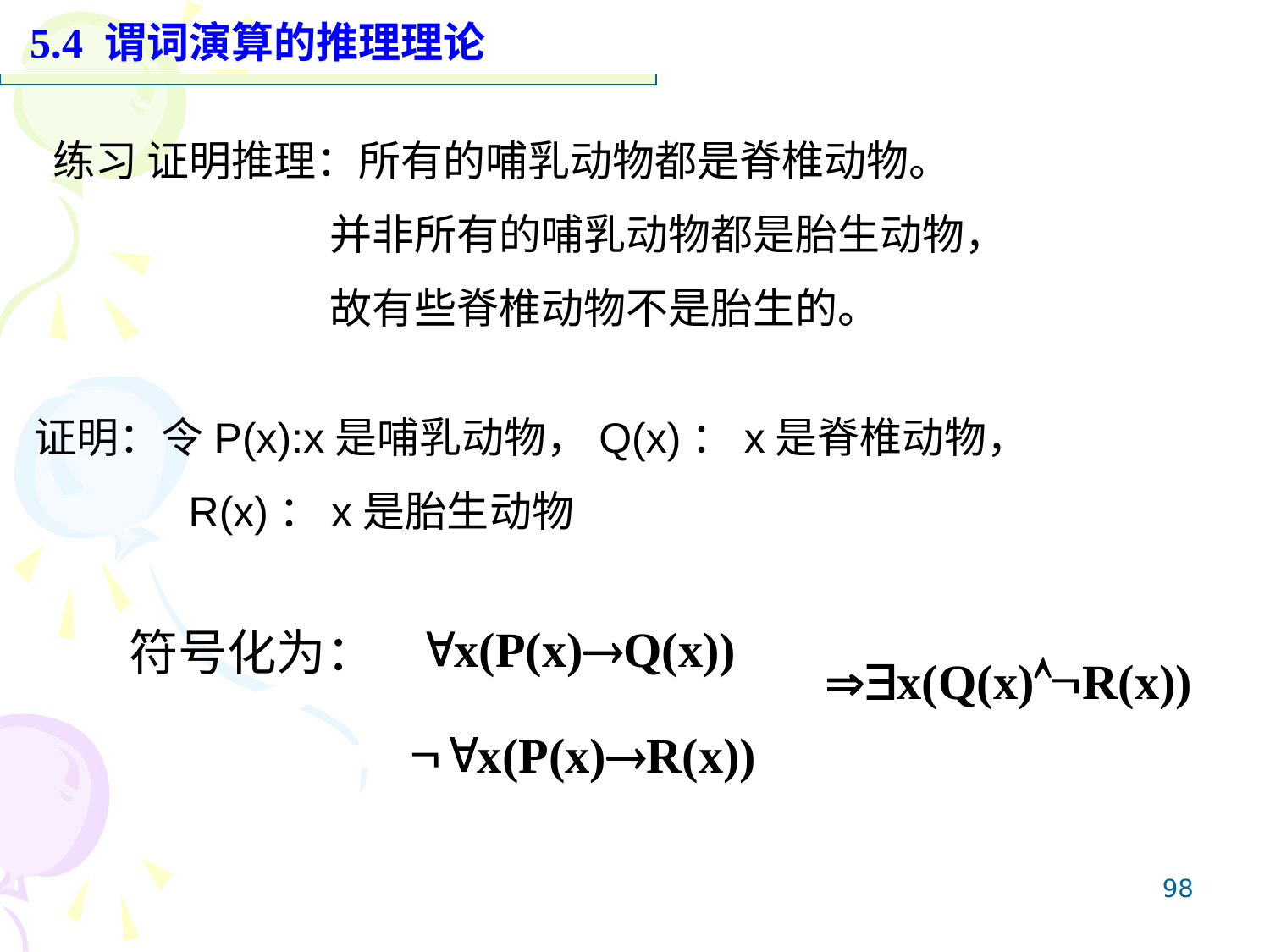

5.4 谓词演算的推理理论

练习 证明推理：所有的哺乳动物都是脊椎动物。
                            并非所有的哺乳动物都是胎生动物，
                            故有些脊椎动物不是胎生的。

证明：令P(x):x是哺乳动物，Q(x)：x是脊椎动物，
             R(x)：x是胎生动物
∀x(P(x)→Q(x))
符号化为：
⇒∃x(Q(x)∧¬R(x))
¬∀x(P(x)→R(x))
98